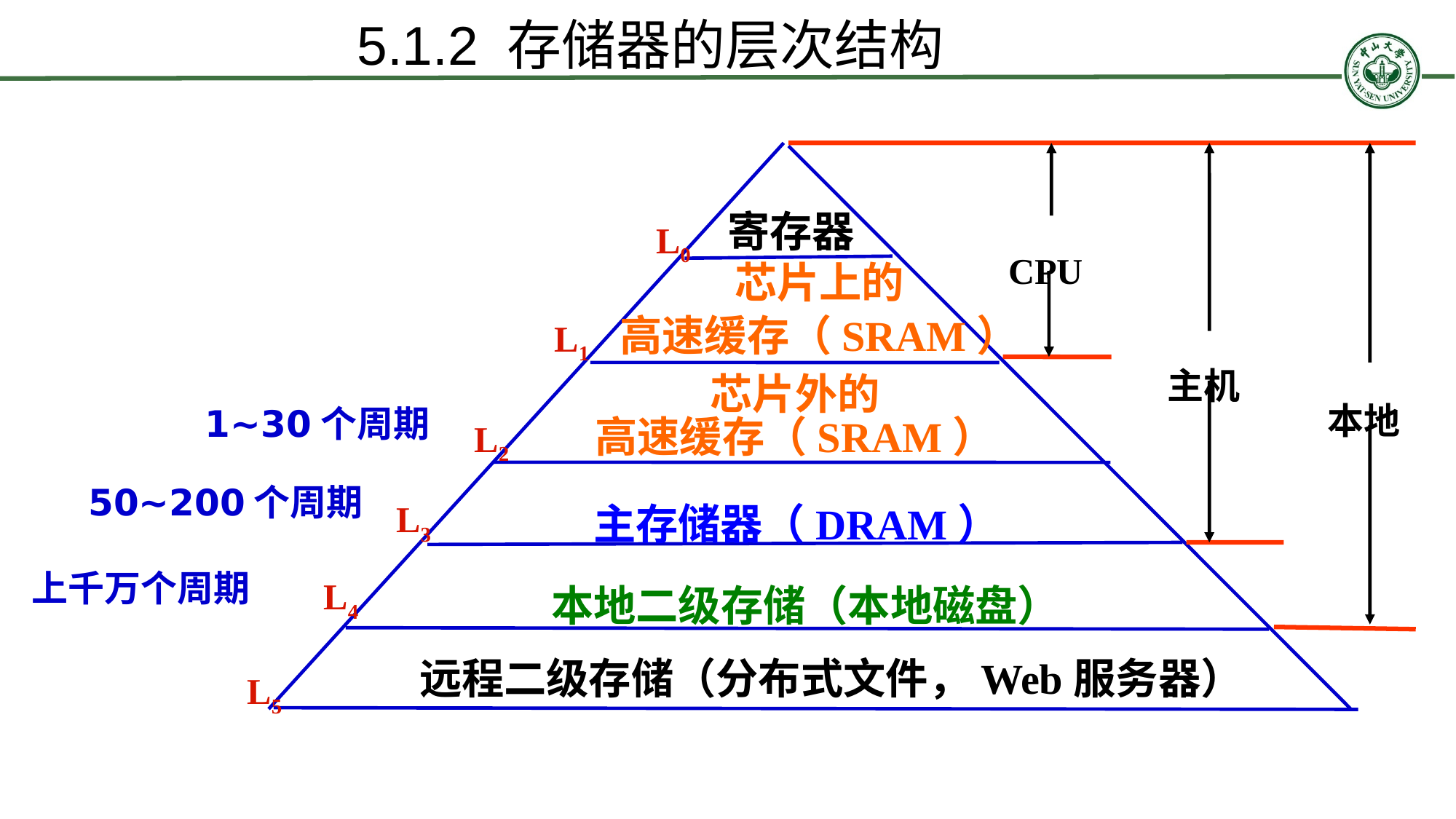

# 5.1.2 存储器的层次结构

寄存器
L0
芯片上的
高速缓存（SRAM）

L1

芯片外的
高速缓存（SRAM）
L2
L3
主存储器（DRAM）

L4

本地二级存储（本地磁盘）
远程二级存储（分布式文件，Web服务器）

L5

CPU

主机

本地

1~30个周期

50~200个周期

上千万个周期